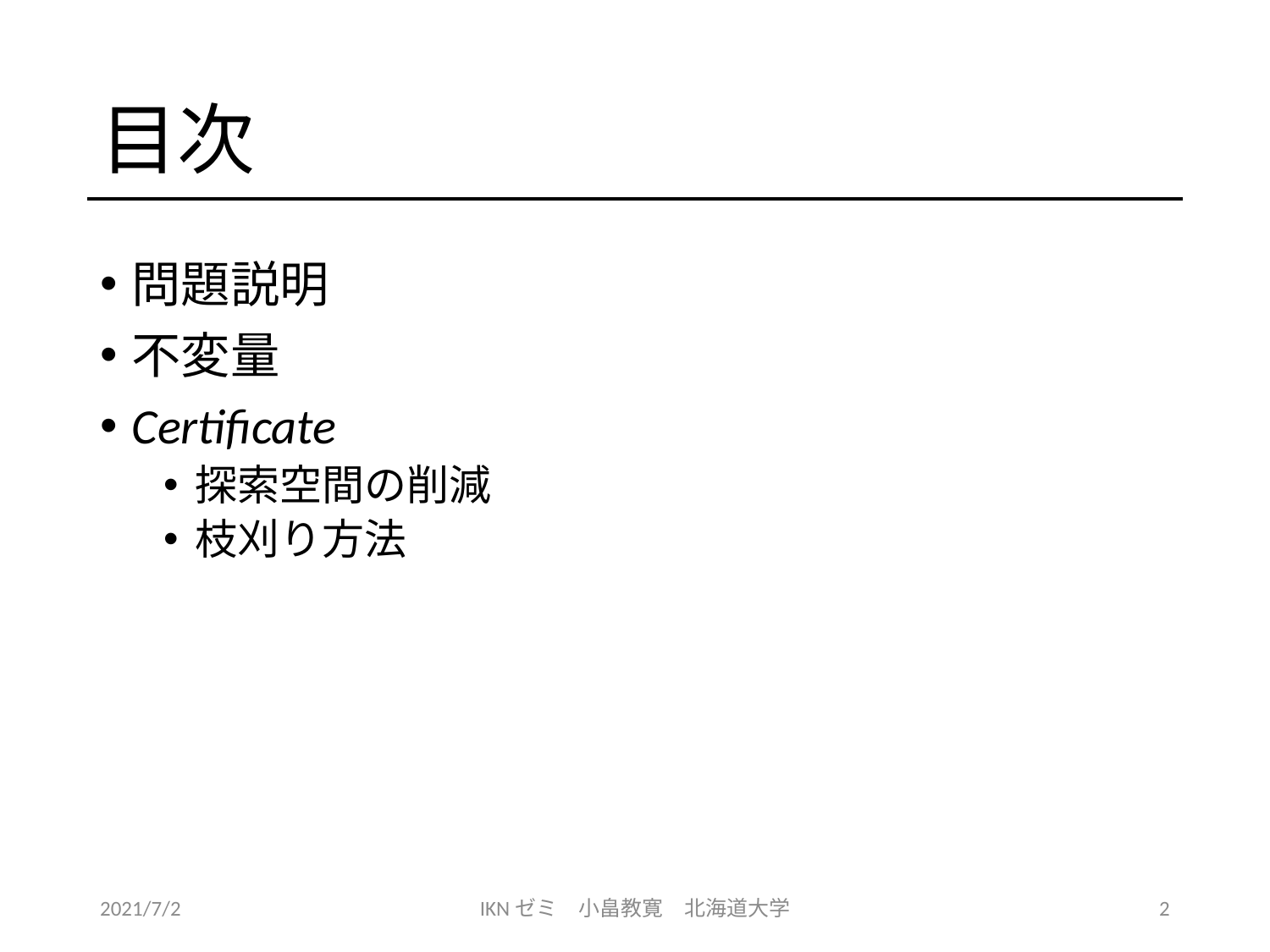

# 目次
問題説明
不変量
Certificate
探索空間の削減
枝刈り方法
2021/7/2
IKNゼミ　小畠教寛　北海道大学
2